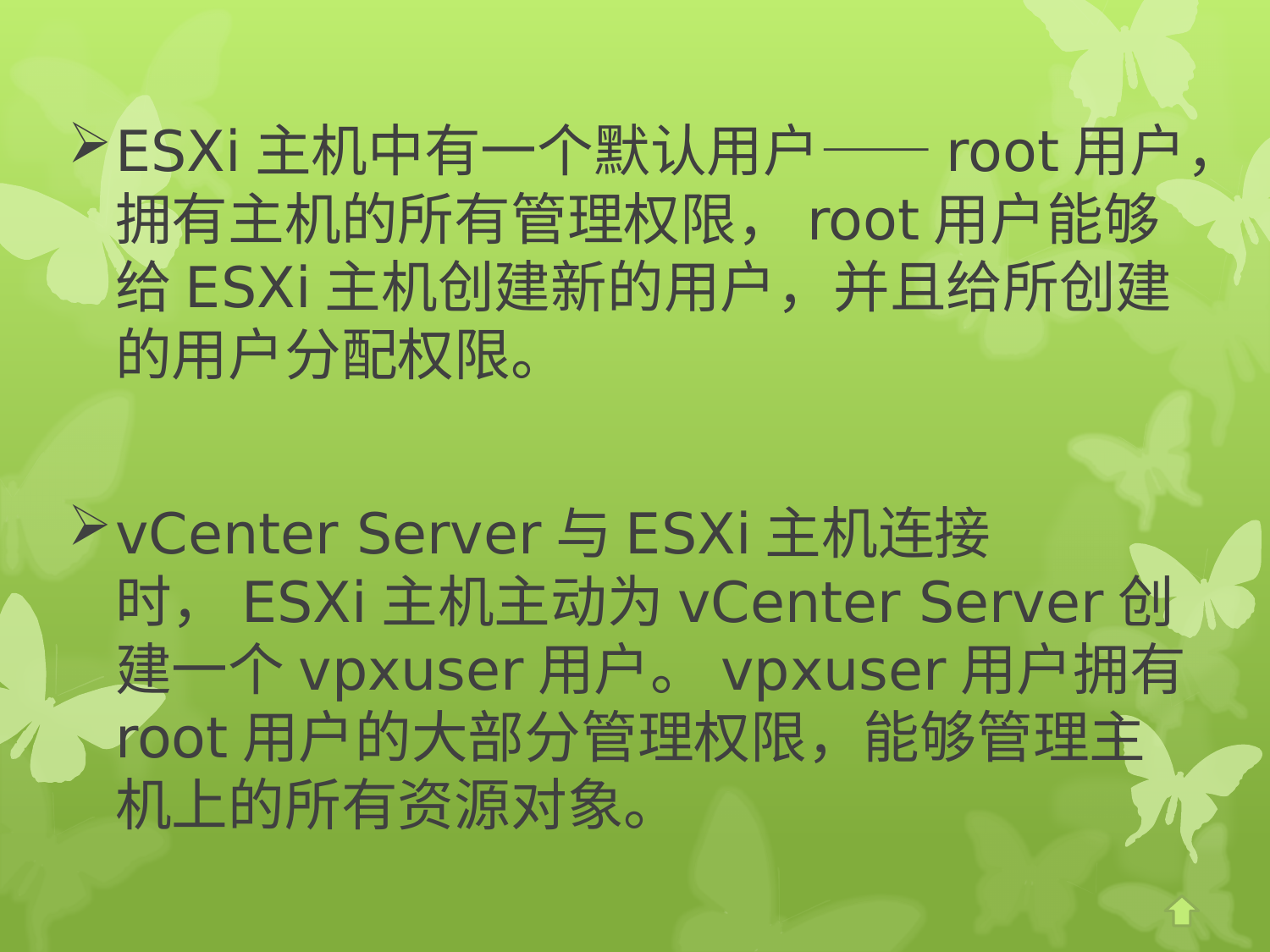

ESXi主机中有一个默认用户——root用户，拥有主机的所有管理权限，root用户能够给ESXi主机创建新的用户，并且给所创建的用户分配权限。

vCenter Server与ESXi主机连接时，ESXi主机主动为vCenter Server创建一个vpxuser用户。vpxuser用户拥有root用户的大部分管理权限，能够管理主机上的所有资源对象。